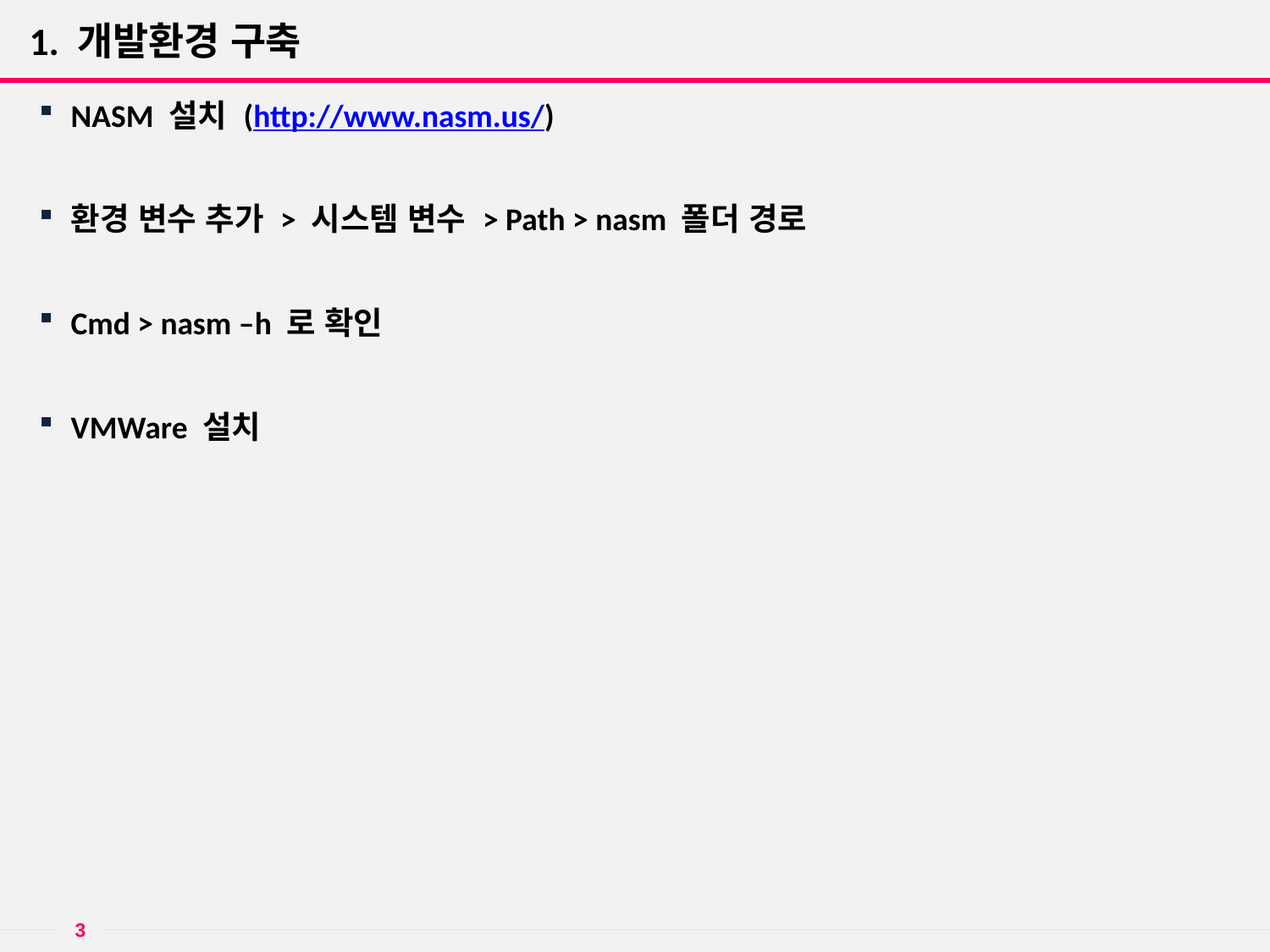

# 1. 개발환경 구축
NASM 설치 (http://www.nasm.us/)

환경 변수 추가 > 시스템 변수 > Path > nasm 폴더 경로

Cmd > nasm –h 로 확인

VMWare 설치